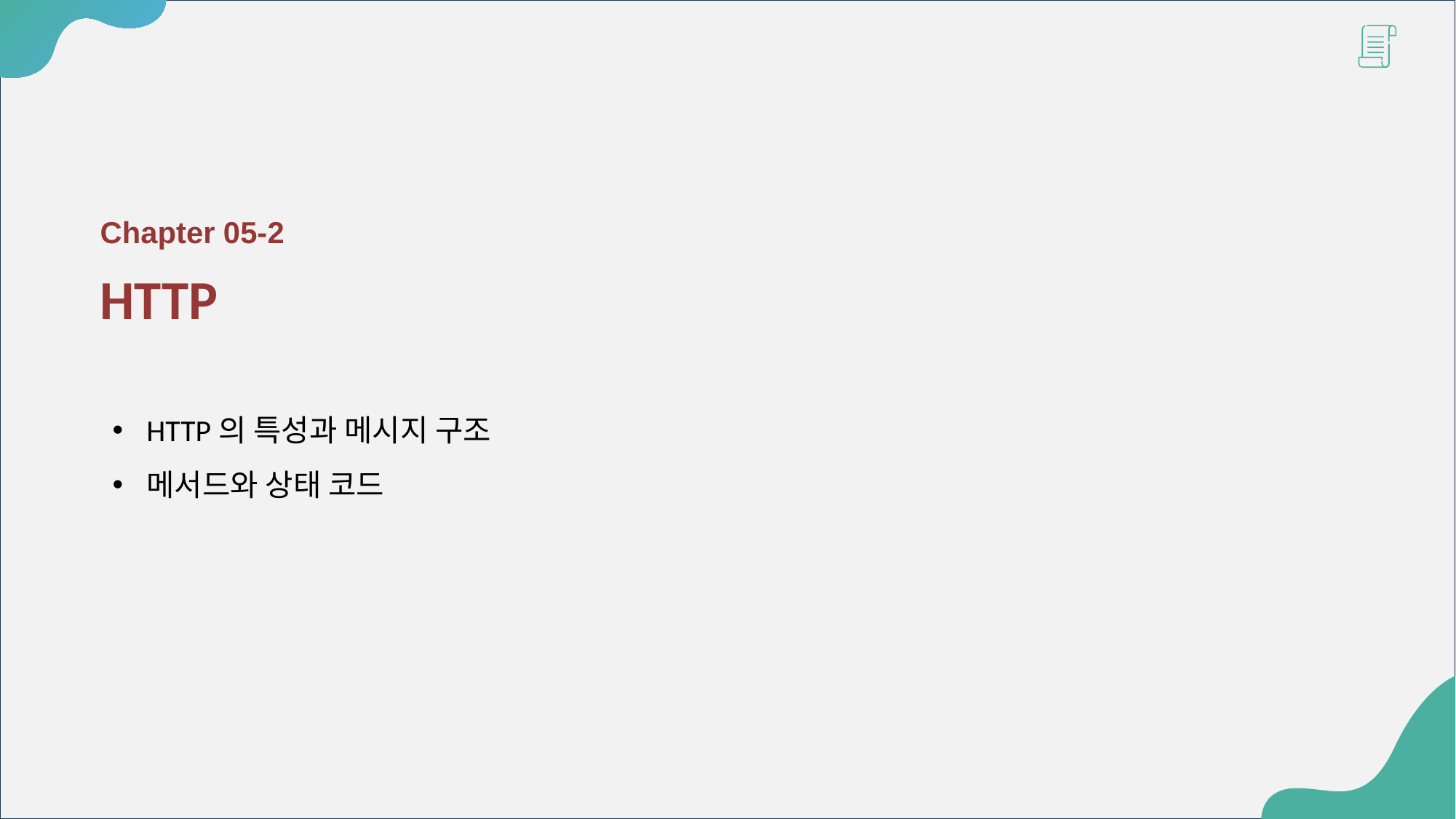

Chapter 05-2
HTTP
HTTP의 특성과 메시지 구조
메서드와 상태 코드